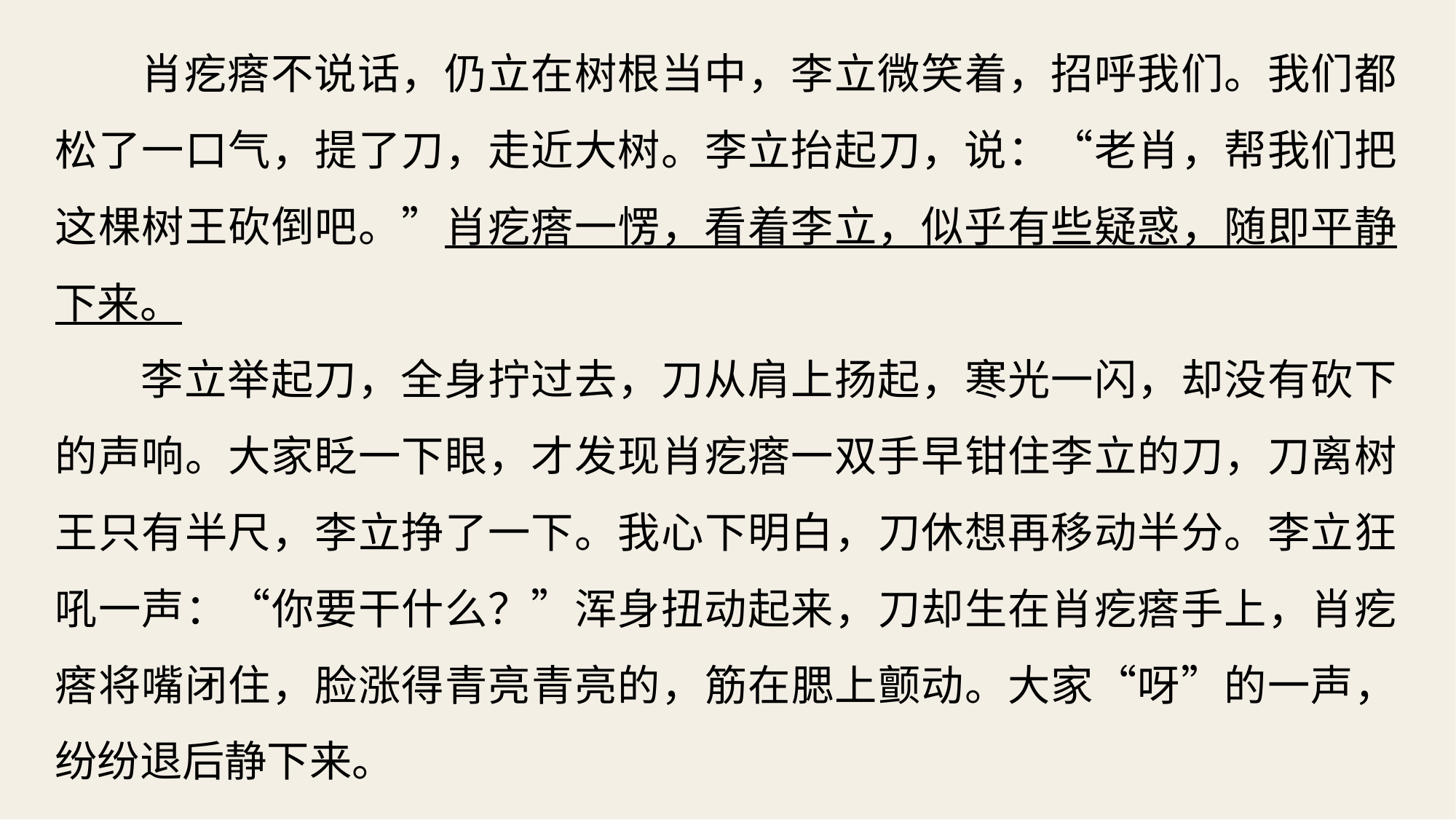

肖疙瘩不说话，仍立在树根当中，李立微笑着，招呼我们。我们都松了一口气，提了刀，走近大树。李立抬起刀，说：“老肖，帮我们把这棵树王砍倒吧。”肖疙瘩一愣，看着李立，似乎有些疑惑，随即平静下来。
李立举起刀，全身拧过去，刀从肩上扬起，寒光一闪，却没有砍下的声响。大家眨一下眼，才发现肖疙瘩一双手早钳住李立的刀，刀离树王只有半尺，李立挣了一下。我心下明白，刀休想再移动半分。李立狂吼一声：“你要干什么？”浑身扭动起来，刀却生在肖疙瘩手上，肖疙瘩将嘴闭住，脸涨得青亮青亮的，筋在腮上颤动。大家“呀”的一声，纷纷退后静下来。